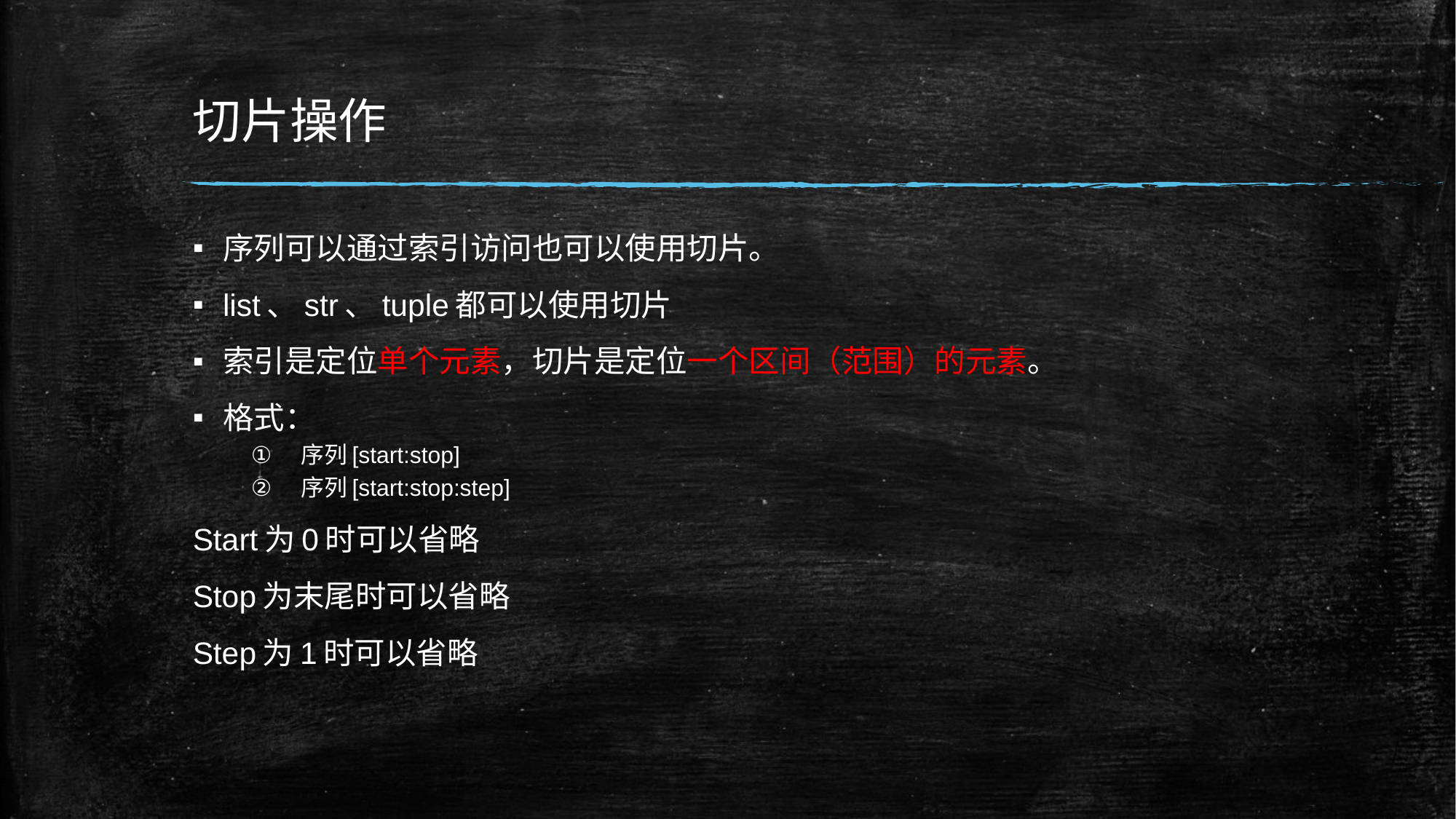

# 切片操作
序列可以通过索引访问也可以使用切片。
list、str、tuple都可以使用切片
索引是定位单个元素，切片是定位一个区间（范围）的元素。
格式：
序列[start:stop]
序列[start:stop:step]
Start为0时可以省略
Stop为末尾时可以省略
Step为1时可以省略